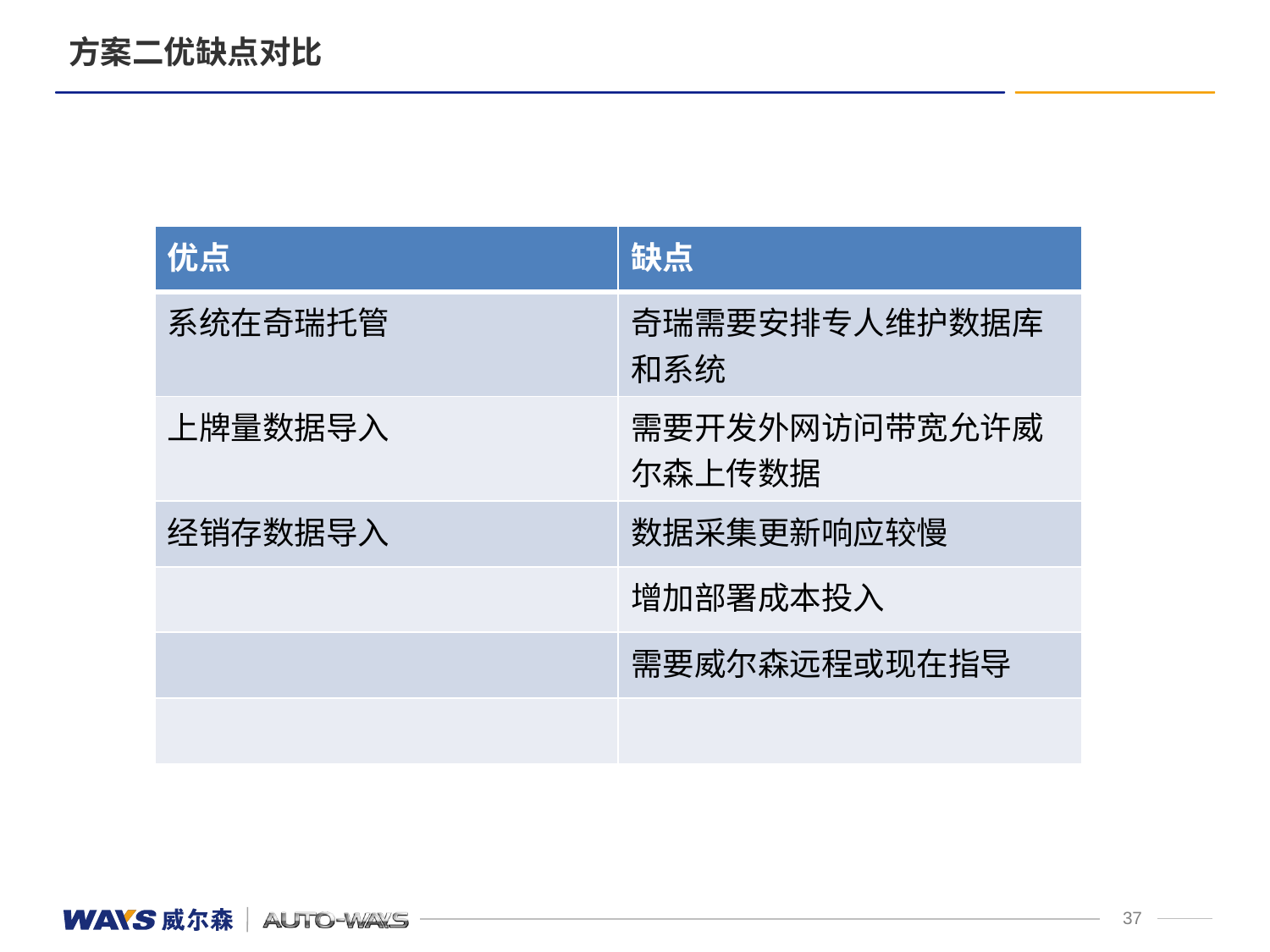

方案二优缺点对比
| 优点 | 缺点 |
| --- | --- |
| 系统在奇瑞托管 | 奇瑞需要安排专人维护数据库和系统 |
| 上牌量数据导入 | 需要开发外网访问带宽允许威尔森上传数据 |
| 经销存数据导入 | 数据采集更新响应较慢 |
|  | 增加部署成本投入 |
|  | 需要威尔森远程或现在指导 |
|  |  |